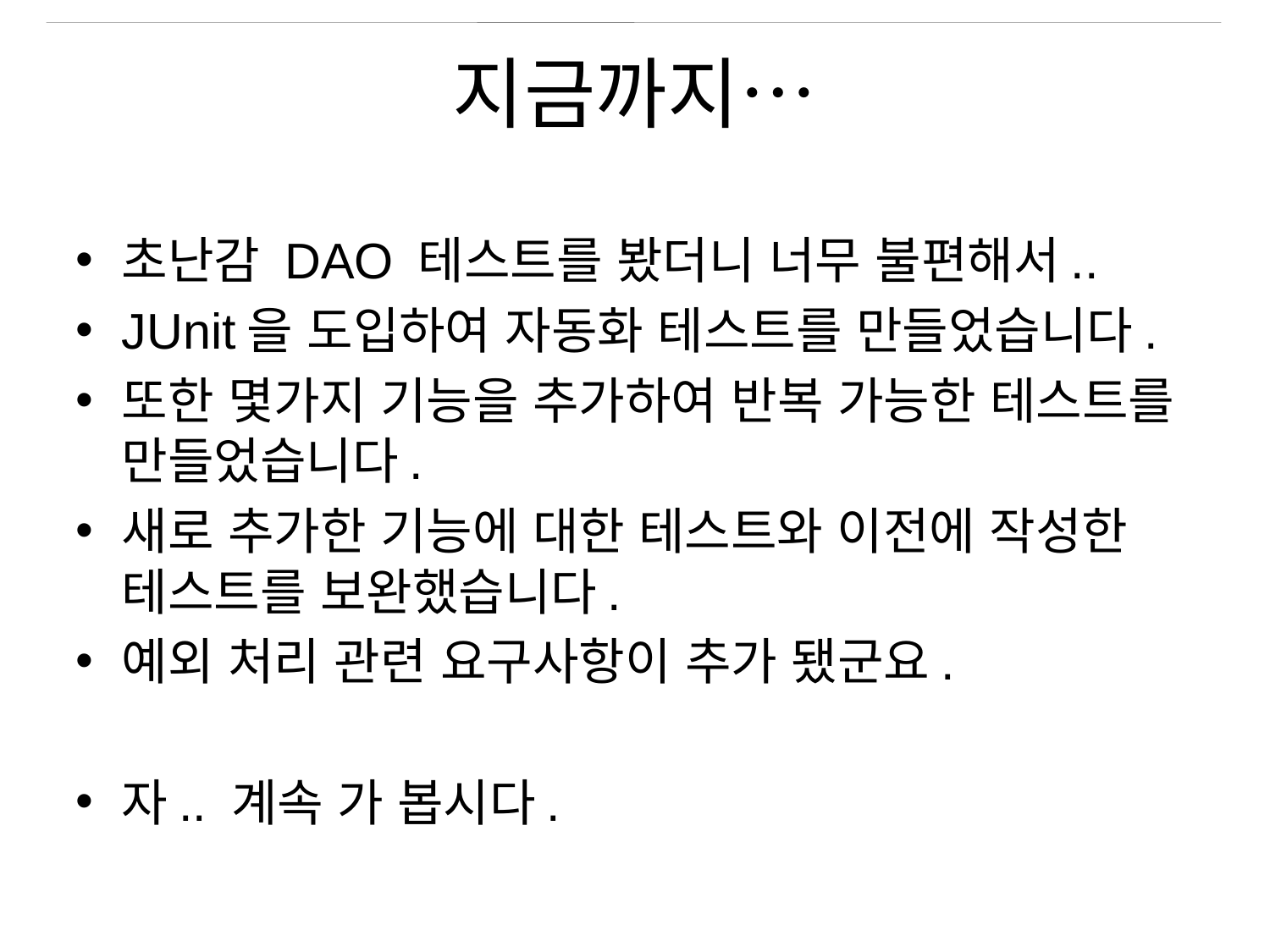

# 지금까지…
초난감 DAO 테스트를 봤더니 너무 불편해서..
JUnit을 도입하여 자동화 테스트를 만들었습니다.
또한 몇가지 기능을 추가하여 반복 가능한 테스트를 만들었습니다.
새로 추가한 기능에 대한 테스트와 이전에 작성한 테스트를 보완했습니다.
예외 처리 관련 요구사항이 추가 됐군요.

자.. 계속 가 봅시다.